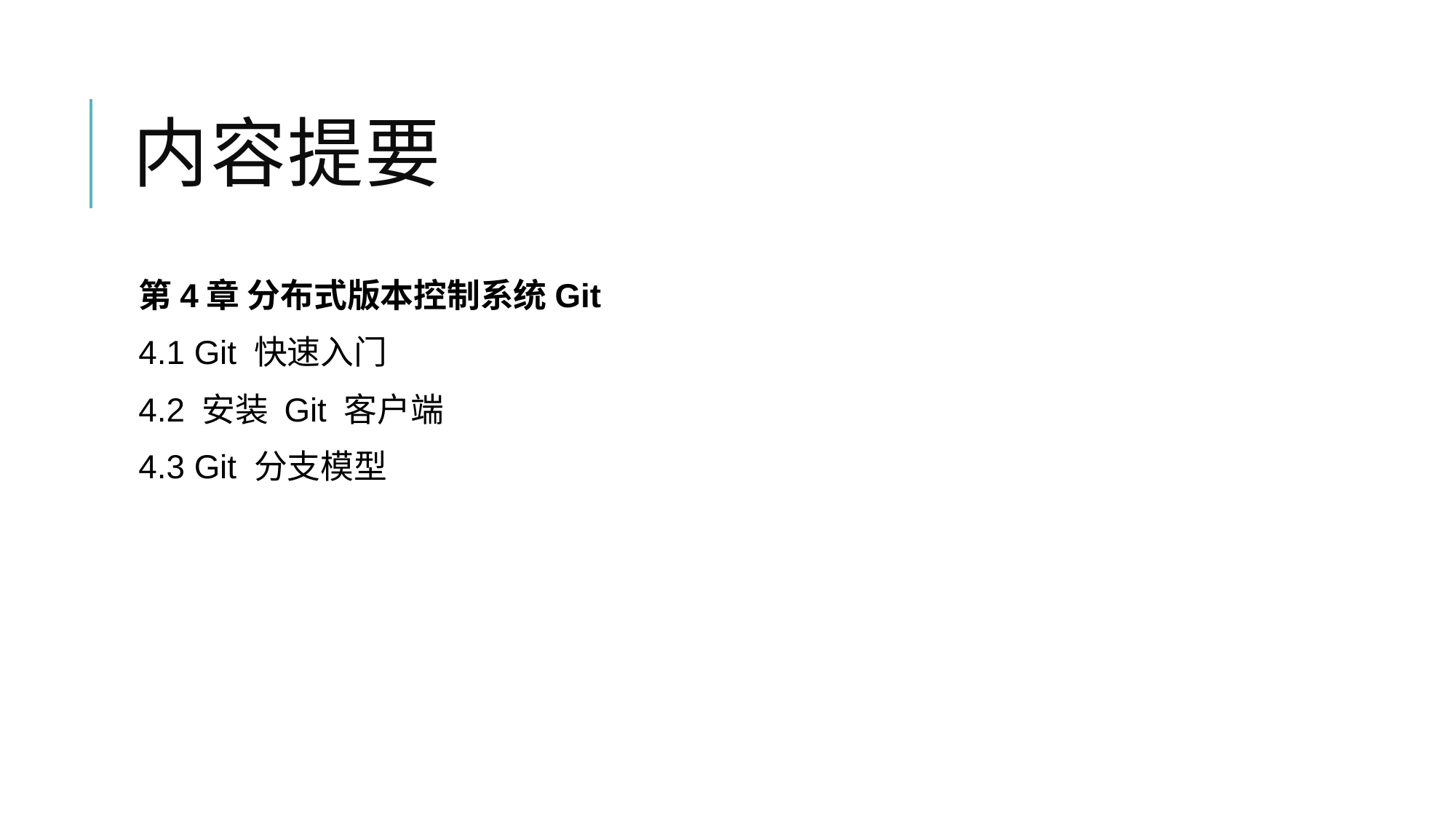

# 内容提要
第4章 分布式版本控制系统Git
4.1 Git 快速入门
4.2 安装 Git 客户端
4.3 Git 分支模型